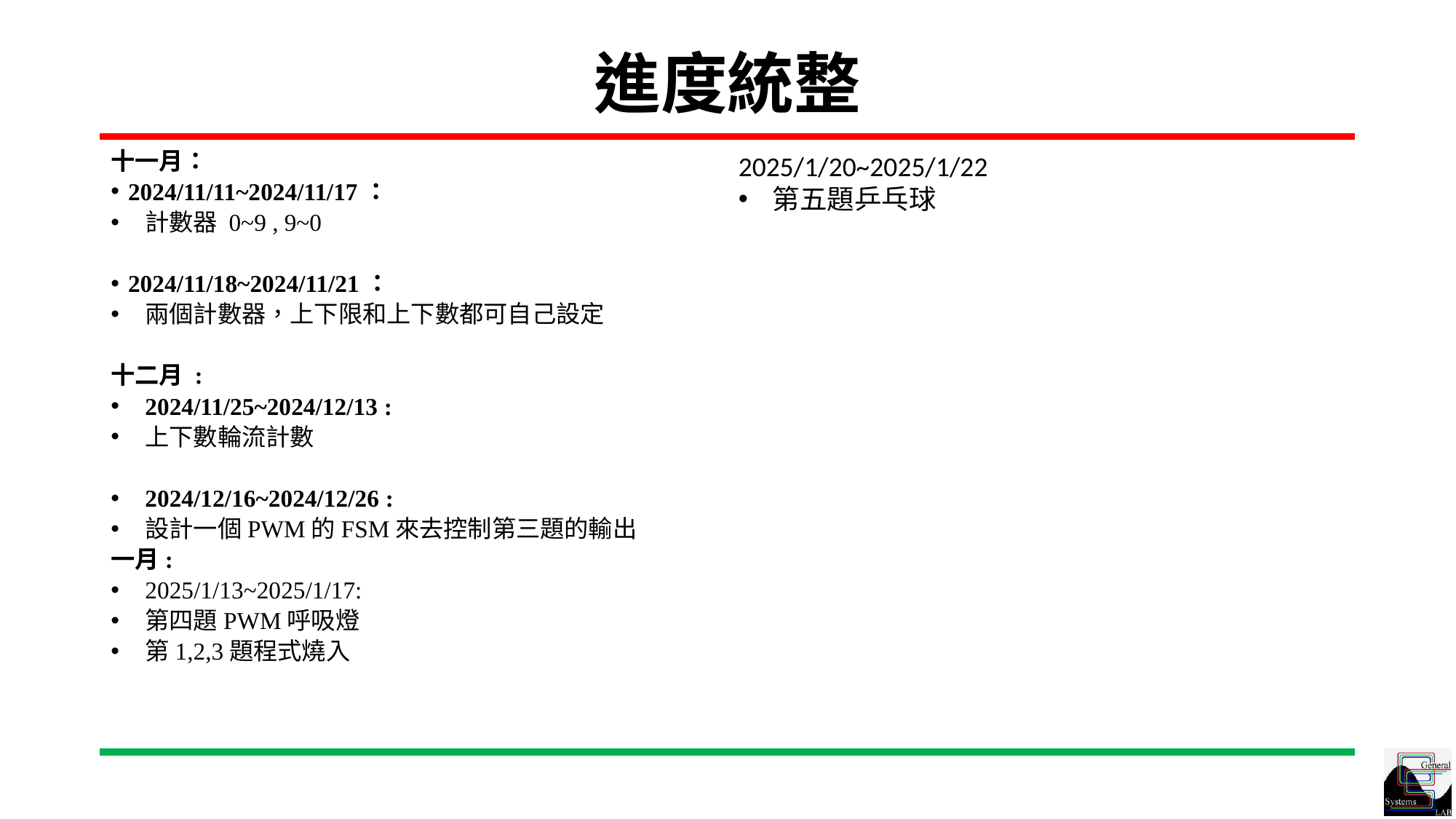

# 進度統整
十一月：
2024/11/11~2024/11/17：
計數器 0~9 , 9~0

2024/11/18~2024/11/21：
兩個計數器，上下限和上下數都可自己設定

十二月 :
2024/11/25~2024/12/13 :
上下數輪流計數

2024/12/16~2024/12/26 :
設計一個PWM的FSM來去控制第三題的輸出
一月:
2025/1/13~2025/1/17:
第四題PWM呼吸燈
第1,2,3題程式燒入

2025/1/20~2025/1/22
第五題乒乓球